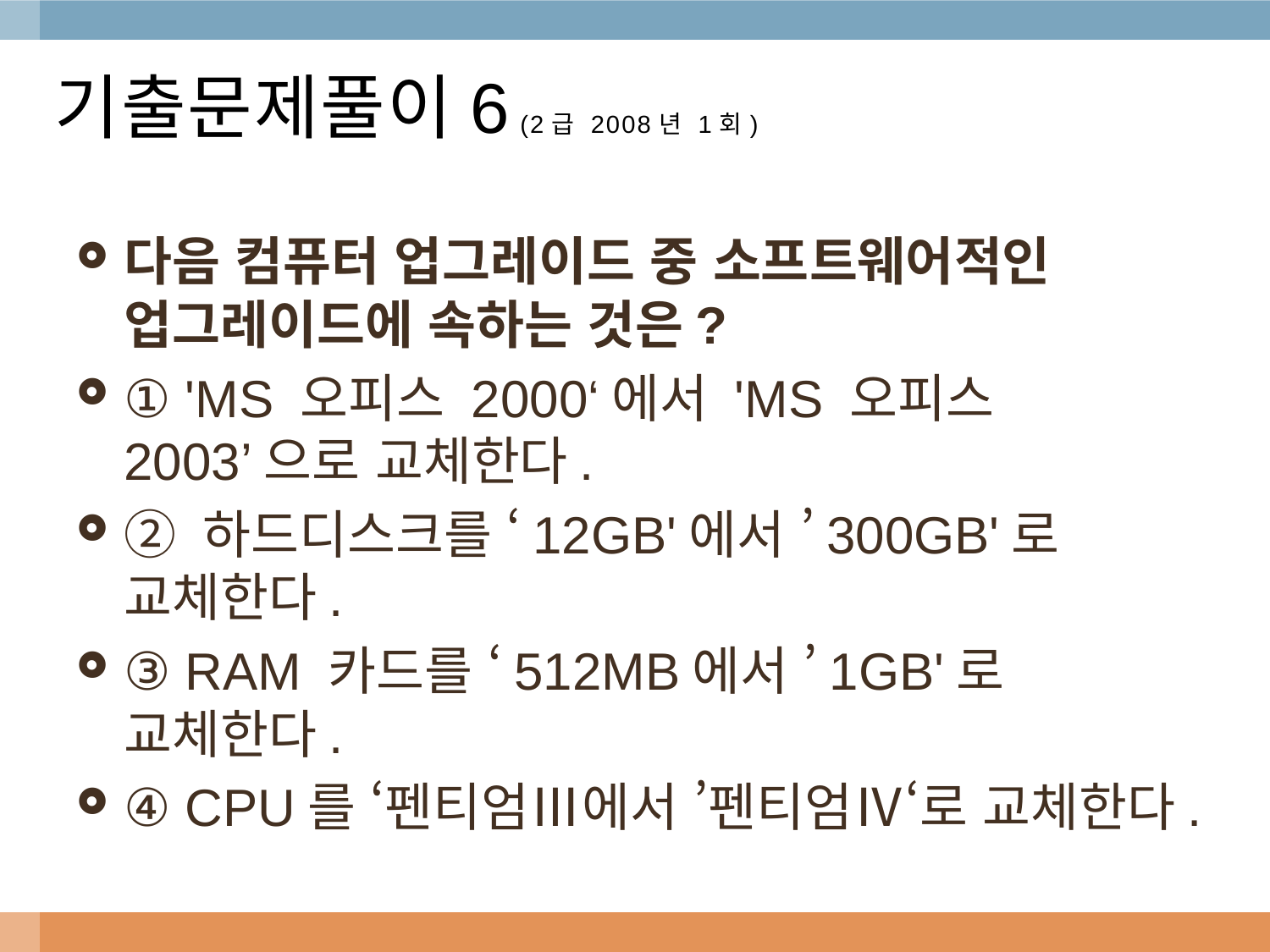

# 기출문제풀이6 (2급 2008년 1회)
다음 컴퓨터 업그레이드 중 소프트웨어적인 업그레이드에 속하는 것은?
① 'MS 오피스 2000‘에서 'MS 오피스 2003’으로 교체한다.
② 하드디스크를 ‘12GB'에서 ’300GB'로 교체한다.
③ RAM 카드를 ‘512MB에서 ’1GB'로 교체한다.
④ CPU를 ‘펜티엄Ⅲ에서 ’펜티엄Ⅳ‘로 교체한다.